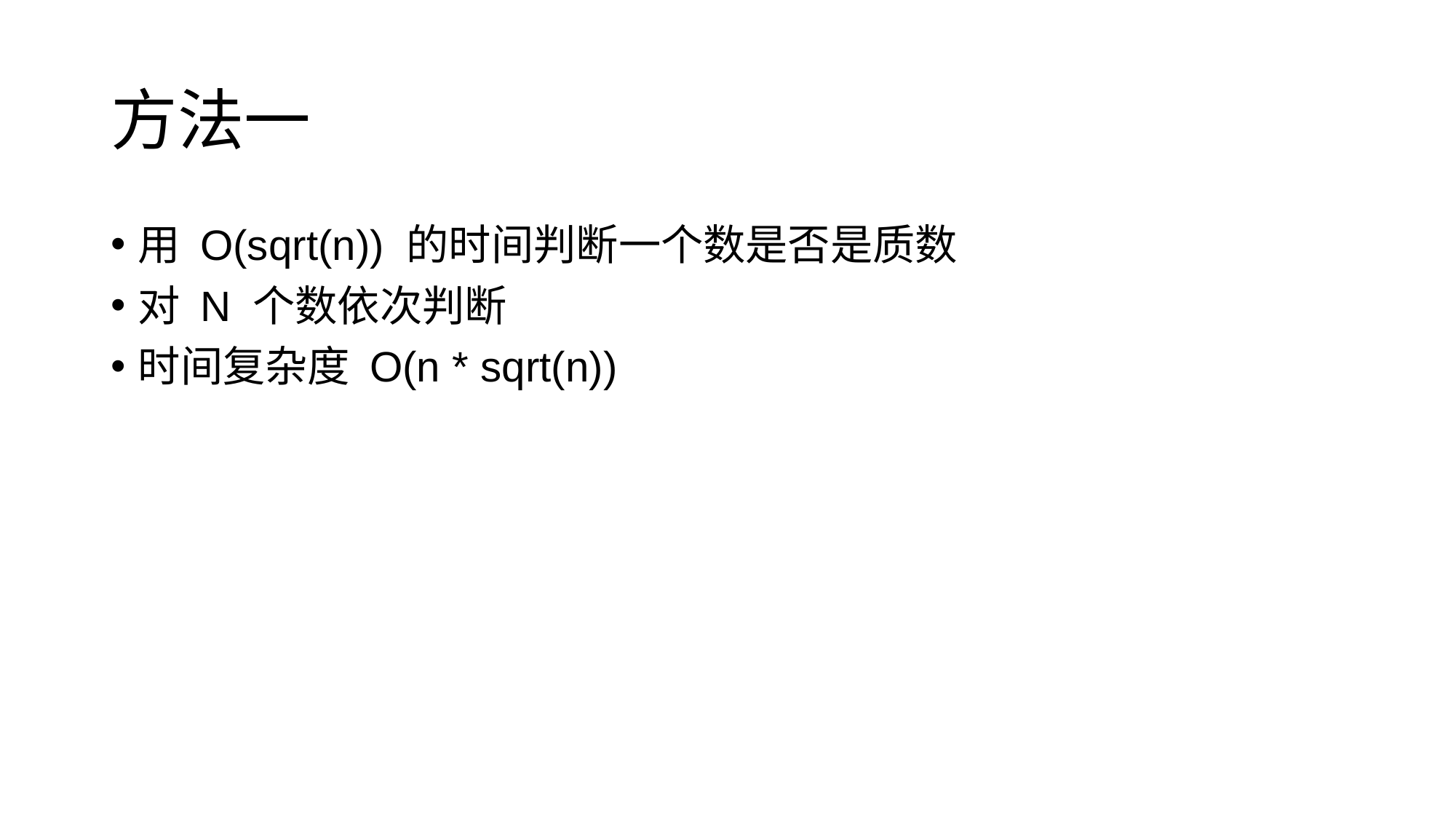

# 方法一
用 O(sqrt(n)) 的时间判断一个数是否是质数
对 N 个数依次判断
时间复杂度 O(n * sqrt(n))